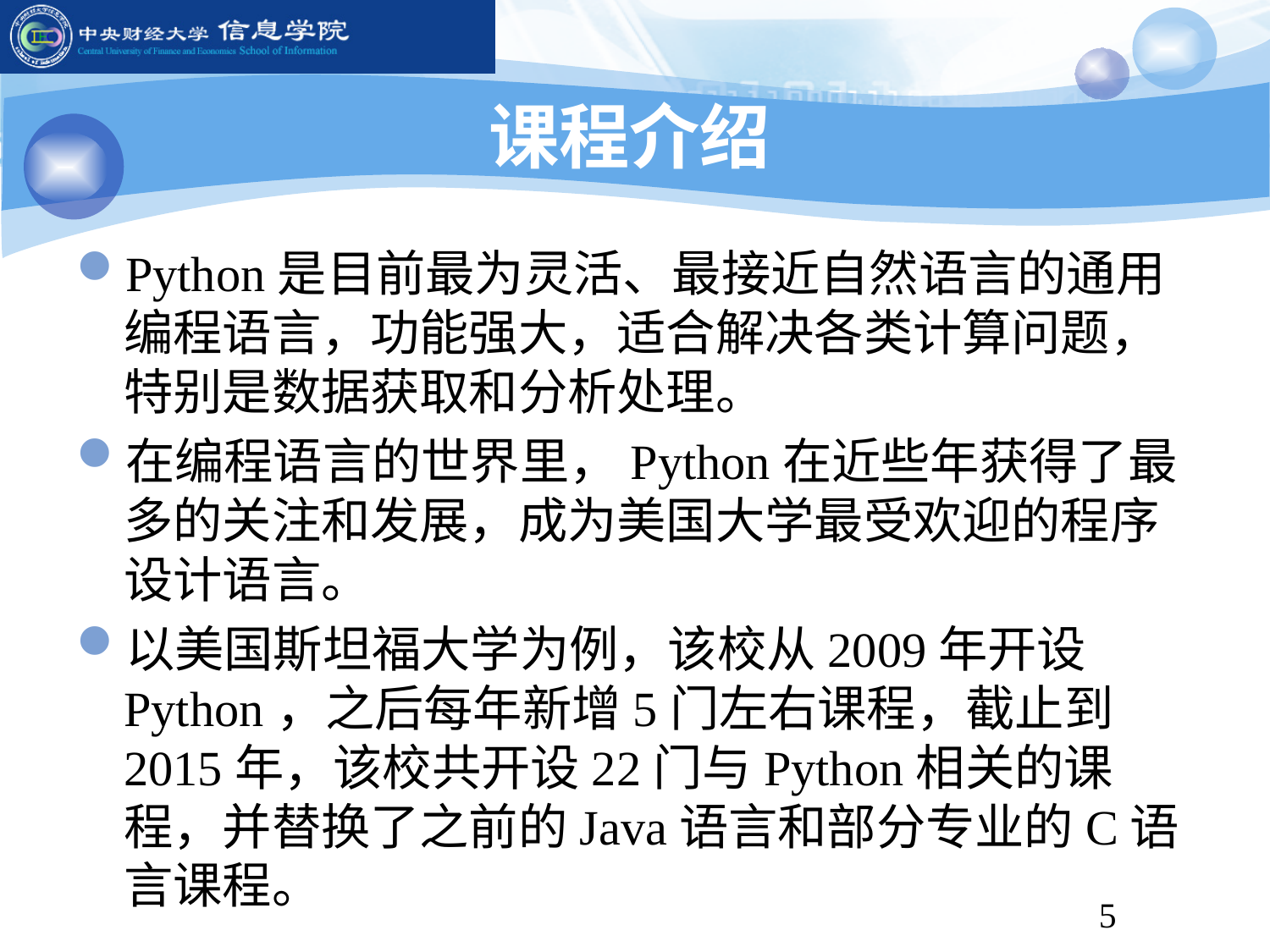

# 课程介绍
Python是目前最为灵活、最接近自然语言的通用编程语言，功能强大，适合解决各类计算问题，特别是数据获取和分析处理。
在编程语言的世界里，Python在近些年获得了最多的关注和发展，成为美国大学最受欢迎的程序设计语言。
以美国斯坦福大学为例，该校从2009年开设Python，之后每年新增5门左右课程，截止到2015年，该校共开设22门与Python相关的课程，并替换了之前的Java语言和部分专业的C语言课程。